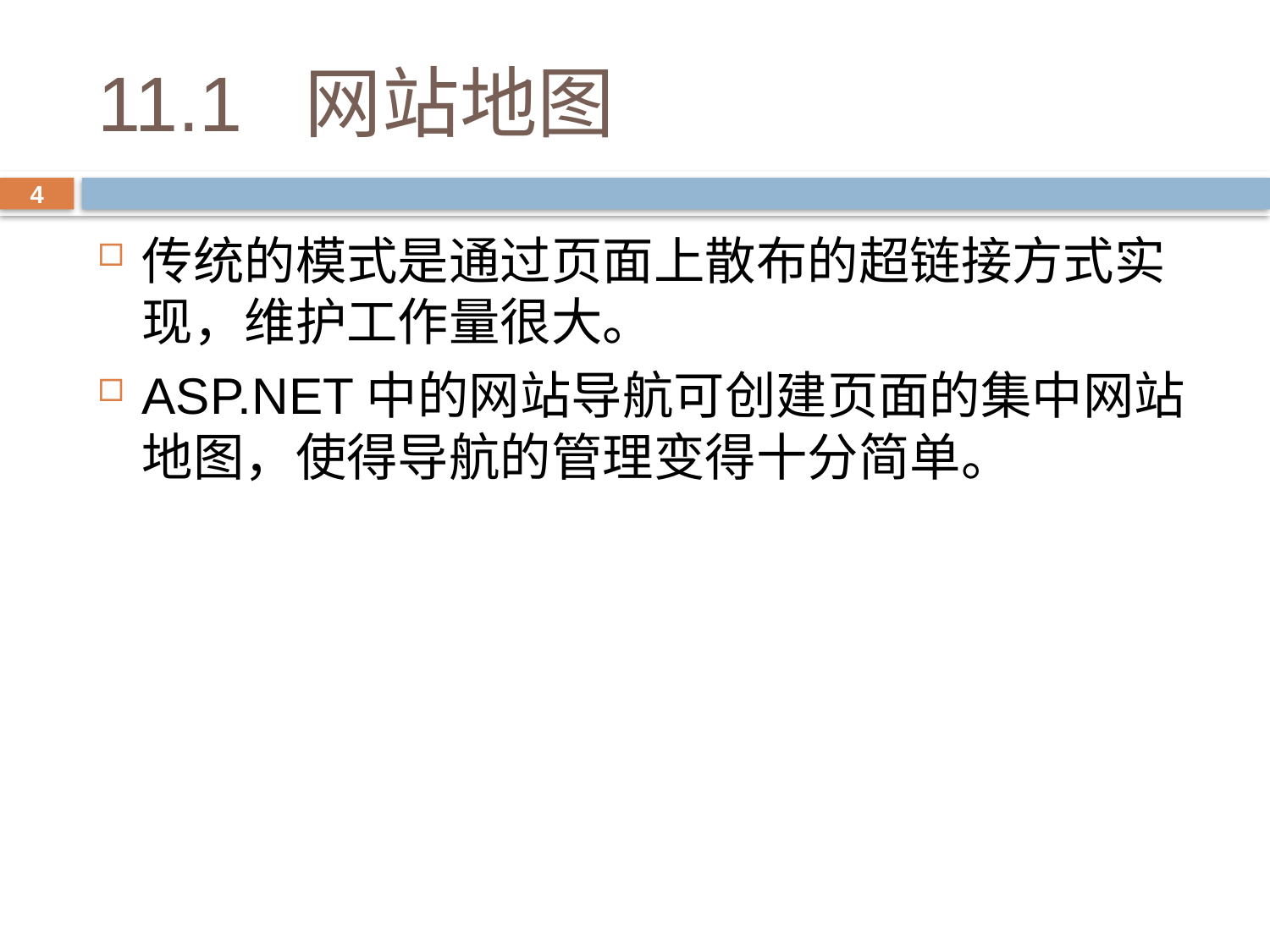

# 11.1  网站地图
4
传统的模式是通过页面上散布的超链接方式实现，维护工作量很大。
ASP.NET中的网站导航可创建页面的集中网站地图，使得导航的管理变得十分简单。